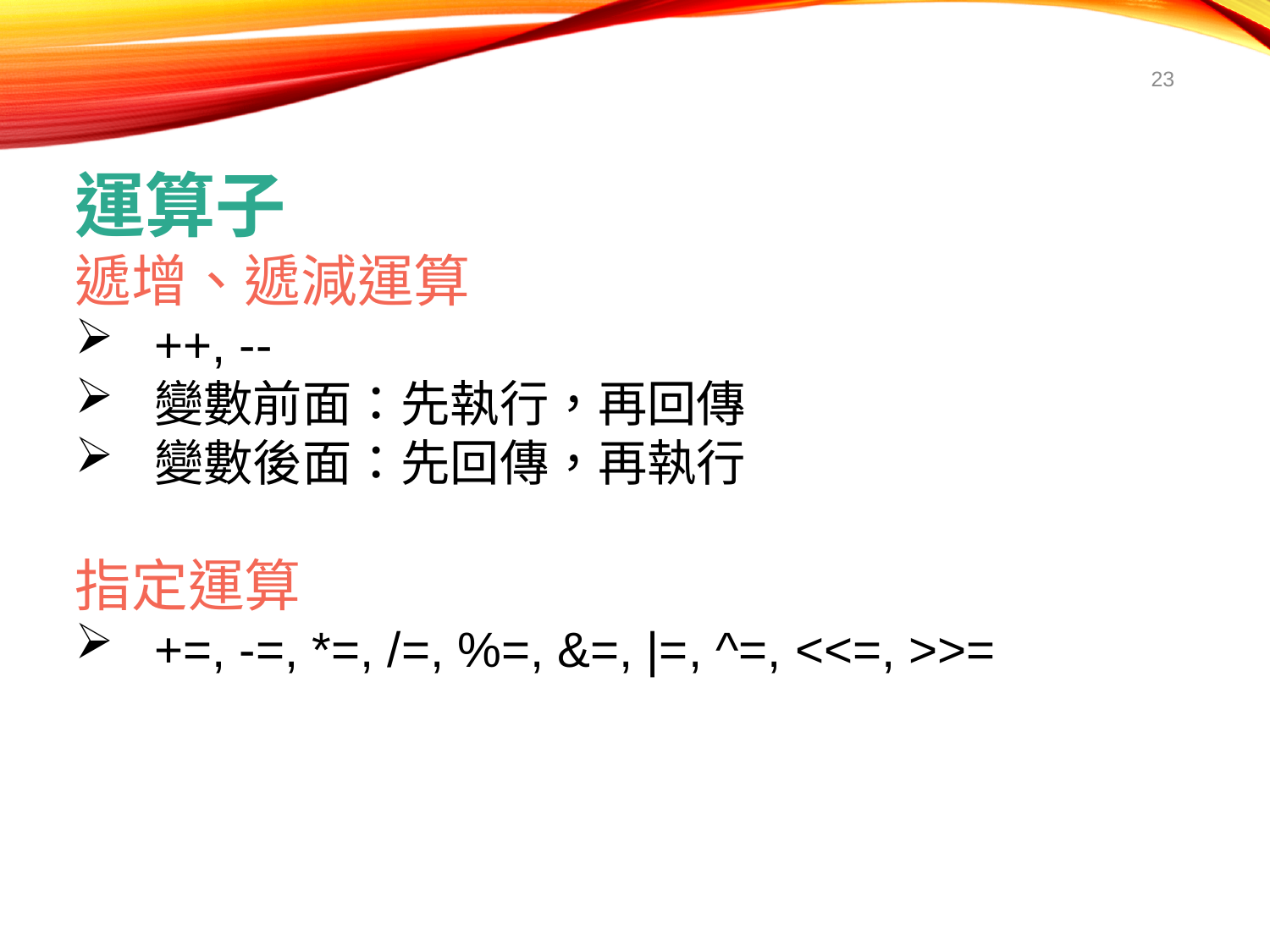

23
運算子
遞增、遞減運算
++, --
變數前面：先執行，再回傳
變數後面：先回傳，再執行

指定運算
+=, -=, *=, /=, %=, &=, |=, ^=, <<=, >>=